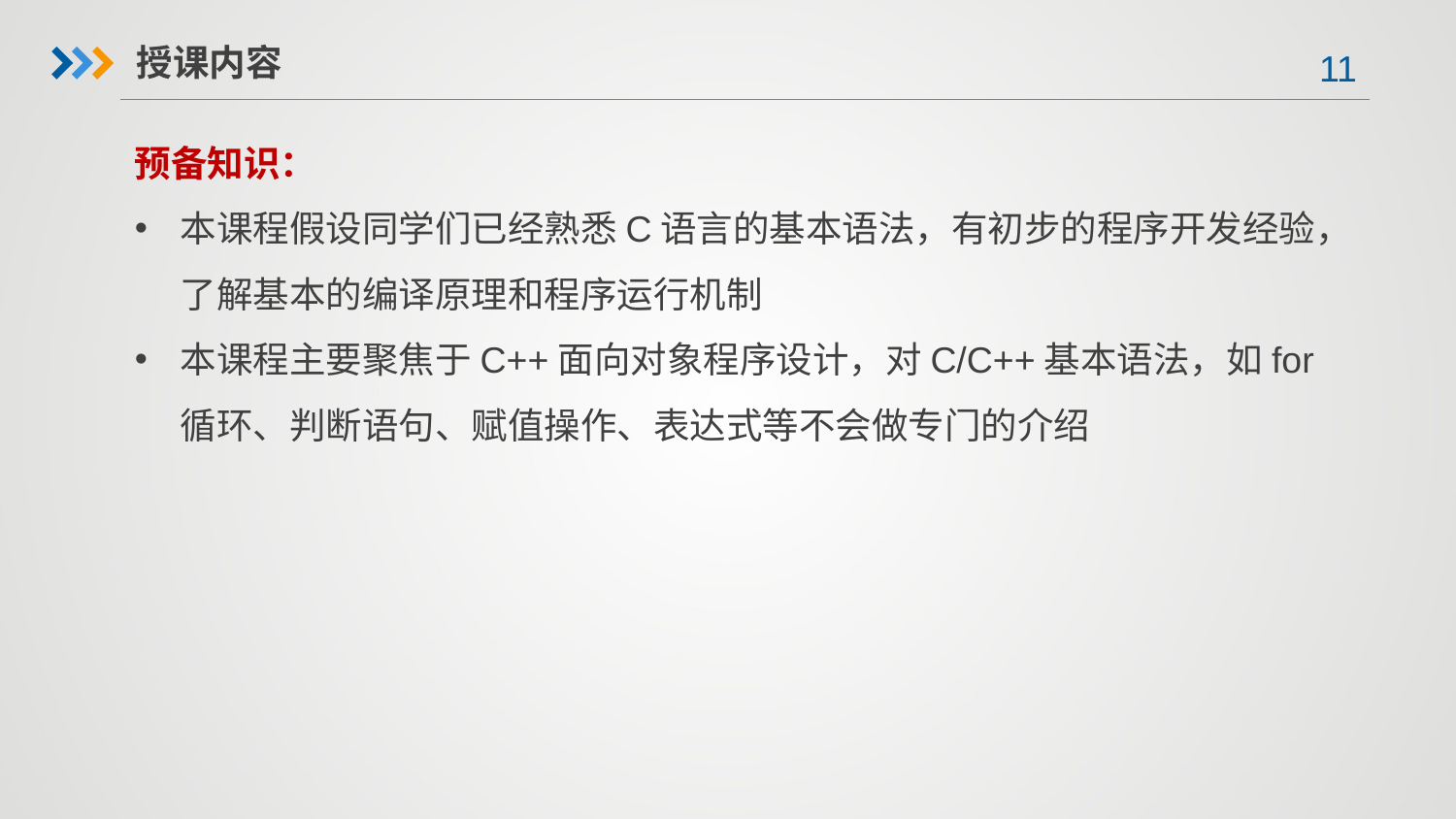

授课内容
预备知识：
本课程假设同学们已经熟悉C语言的基本语法，有初步的程序开发经验，了解基本的编译原理和程序运行机制
本课程主要聚焦于C++面向对象程序设计，对C/C++基本语法，如for循环、判断语句、赋值操作、表达式等不会做专门的介绍